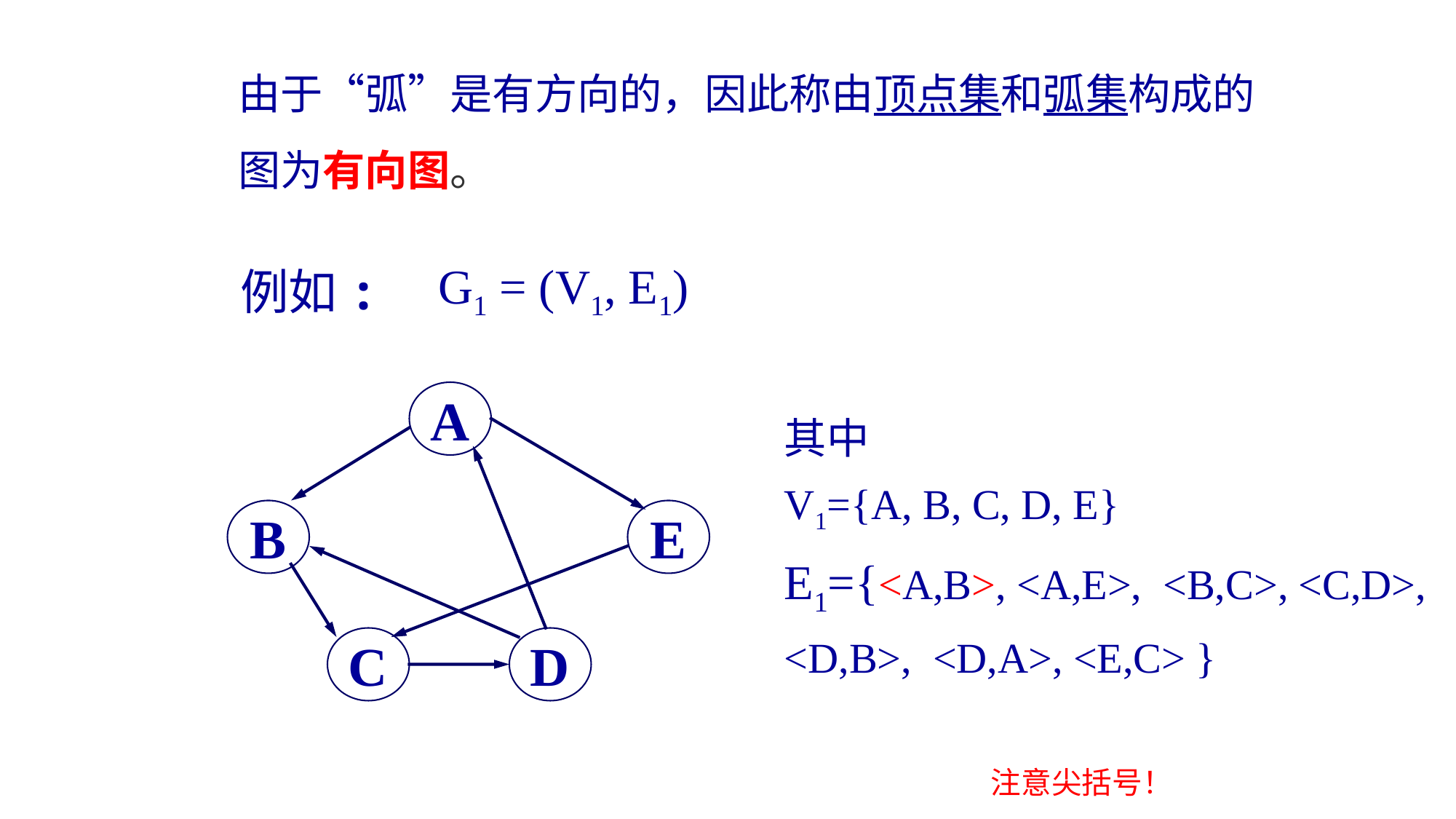

由于“弧”是有方向的，因此称由顶点集和弧集构成的图为有向图。
G1 = (V1, E1)
例如:
A

B
E

C
D

其中
V1={A, B, C, D, E}
E1={<A,B>, <A,E>,  <B,C>, <C,D>, <D,B>,  <D,A>, <E,C> }
注意尖括号！